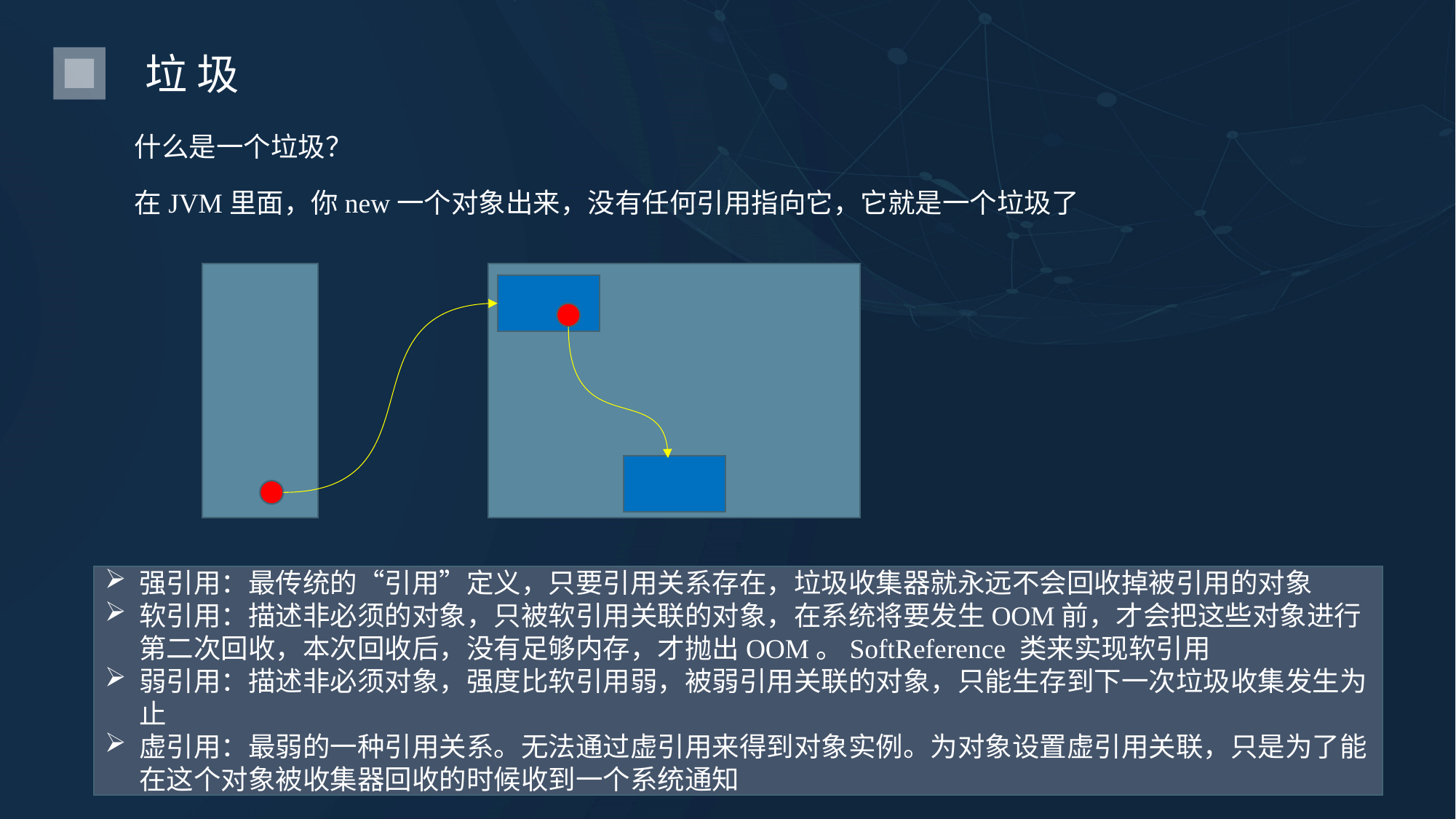

垃圾

什么是一个垃圾？
在JVM里面，你new一个对象出来，没有任何引用指向它，它就是一个垃圾了

强引用：最传统的“引用”定义，只要引用关系存在，垃圾收集器就永远不会回收掉被引用的对象
软引用：描述非必须的对象，只被软引用关联的对象，在系统将要发生OOM前，才会把这些对象进行第二次回收，本次回收后，没有足够内存，才抛出OOM。SoftReference 类来实现软引用
弱引用：描述非必须对象，强度比软引用弱，被弱引用关联的对象，只能生存到下一次垃圾收集发生为止
虚引用：最弱的一种引用关系。无法通过虚引用来得到对象实例。为对象设置虚引用关联，只是为了能在这个对象被收集器回收的时候收到一个系统通知